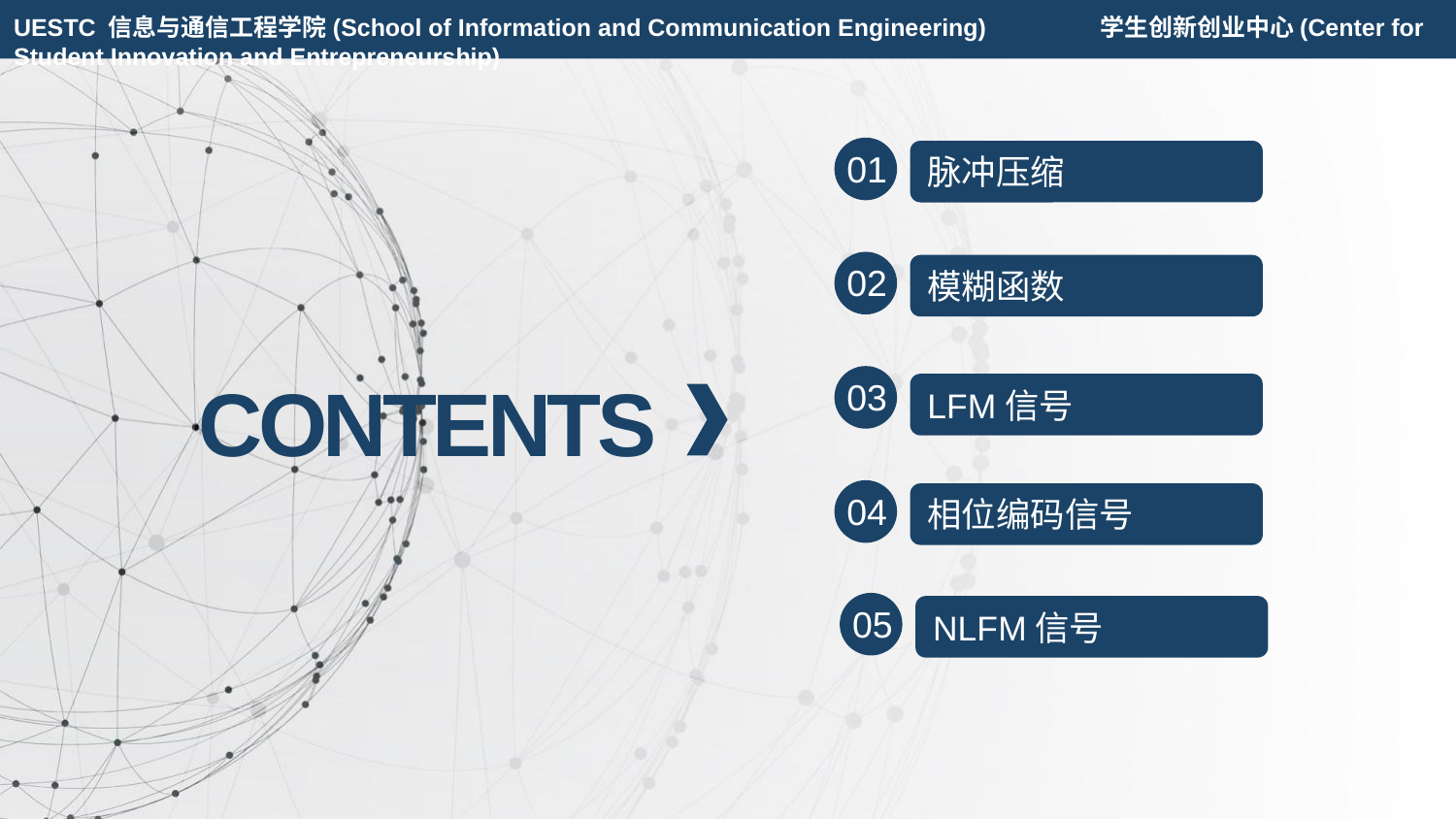

UESTC 信息与通信工程学院(School of Information and Communication Engineering) 	         学生创新创业中心(Center for Student Innovation and Entrepreneurship)

01
脉冲压缩

02
模糊函数
CONTENTS

03
LFM信号

04
相位编码信号

05
NLFM信号